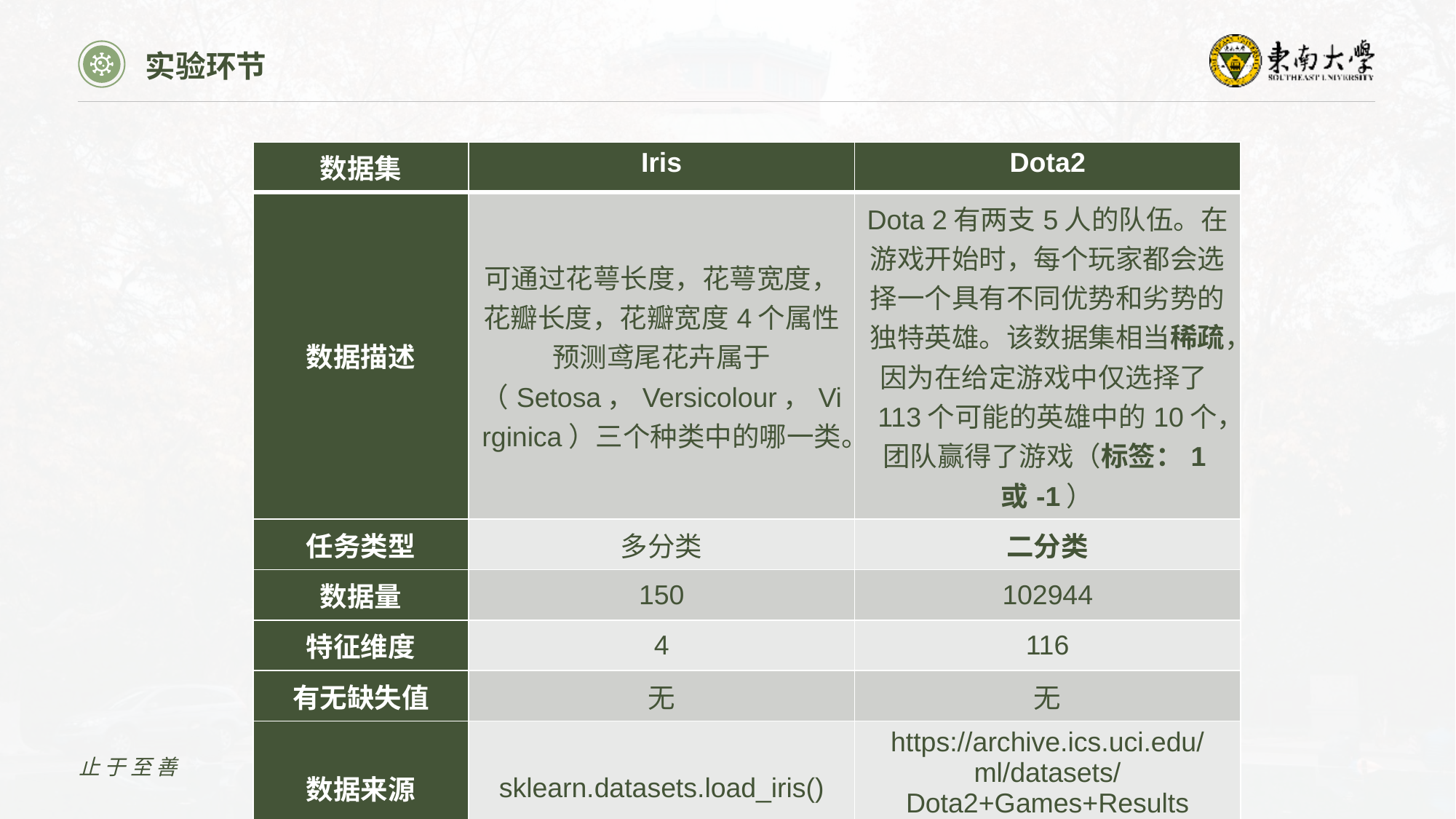

实验环节
| 数据集 | Iris | Dota2 |
| --- | --- | --- |
| 数据描述 | 可通过花萼长度，花萼宽度，花瓣长度，花瓣宽度4个属性预测鸢尾花卉属于（Setosa，Versicolour，Virginica）三个种类中的哪一类。 | Dota 2有两支5人的队伍。在游戏开始时，每个玩家都会选择一个具有不同优势和劣势的独特英雄。该数据集相当稀疏，因为在给定游戏中仅选择了113个可能的英雄中的10个，团队赢得了游戏（标签：1或-1） |
| 任务类型 | 多分类 | 二分类 |
| 数据量 | 150 | 102944 |
| 特征维度 | 4 | 116 |
| 有无缺失值 | 无 | 无 |
| 数据来源 | sklearn.datasets.load\_iris() | https://archive.ics.uci.edu/ml/datasets/Dota2+Games+Results |
止于至善
23